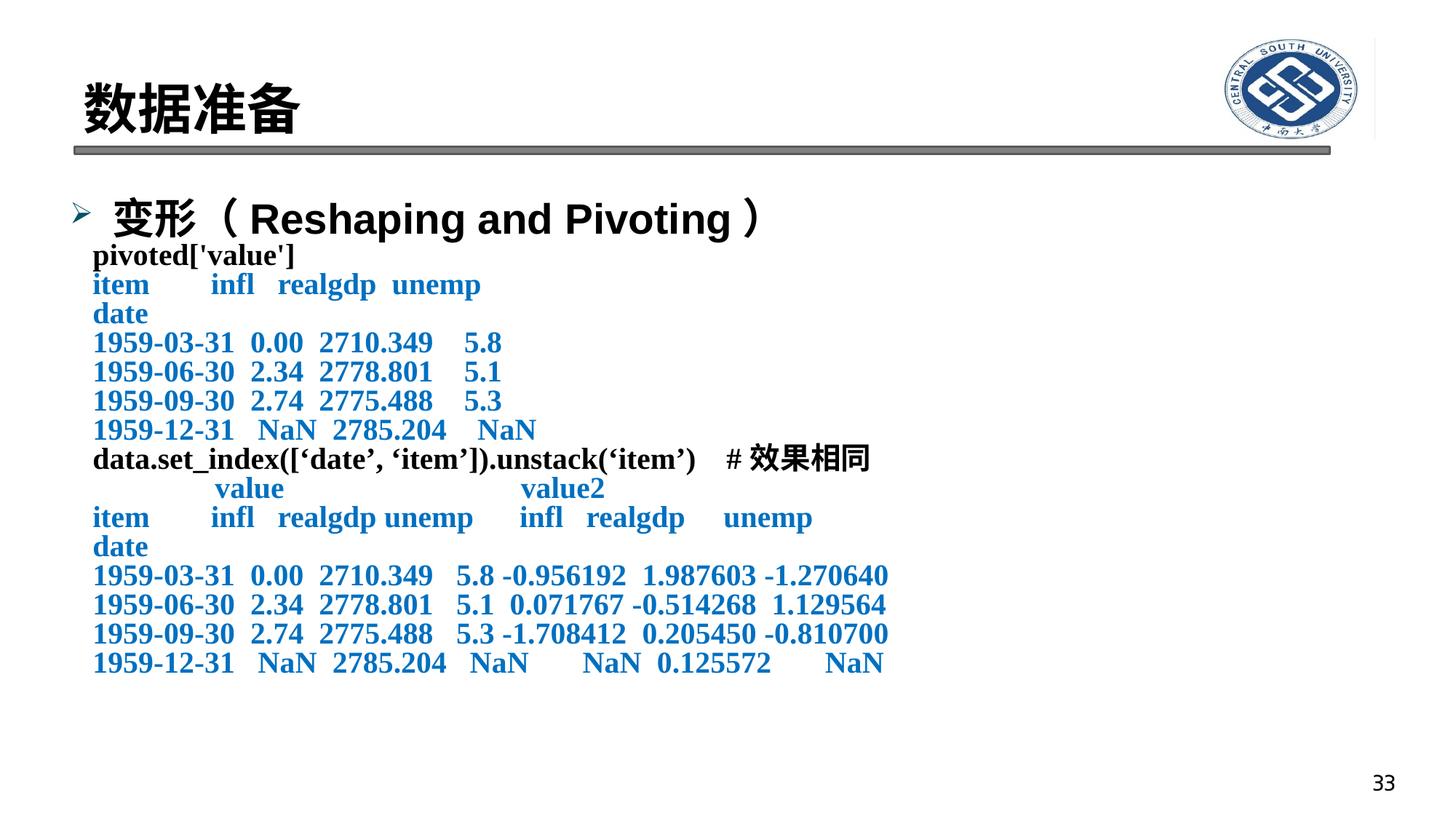

# 数据准备
变形（Reshaping and Pivoting）
pivoted['value']
item        infl   realgdp  unemp
date
1959-03-31  0.00  2710.349    5.8
1959-06-30  2.34  2778.801    5.1
1959-09-30  2.74  2775.488    5.3
1959-12-31   NaN  2785.204    NaN
data.set_index([‘date’, ‘item’]).unstack(‘item’)    #效果相同
                value                               value2
item        infl   realgdp unemp      infl   realgdp     unemp
date
1959-03-31  0.00  2710.349   5.8 -0.956192  1.987603 -1.270640
1959-06-30  2.34  2778.801   5.1  0.071767 -0.514268  1.129564
1959-09-30  2.74  2775.488   5.3 -1.708412  0.205450 -0.810700
1959-12-31   NaN  2785.204   NaN       NaN  0.125572       NaN
33